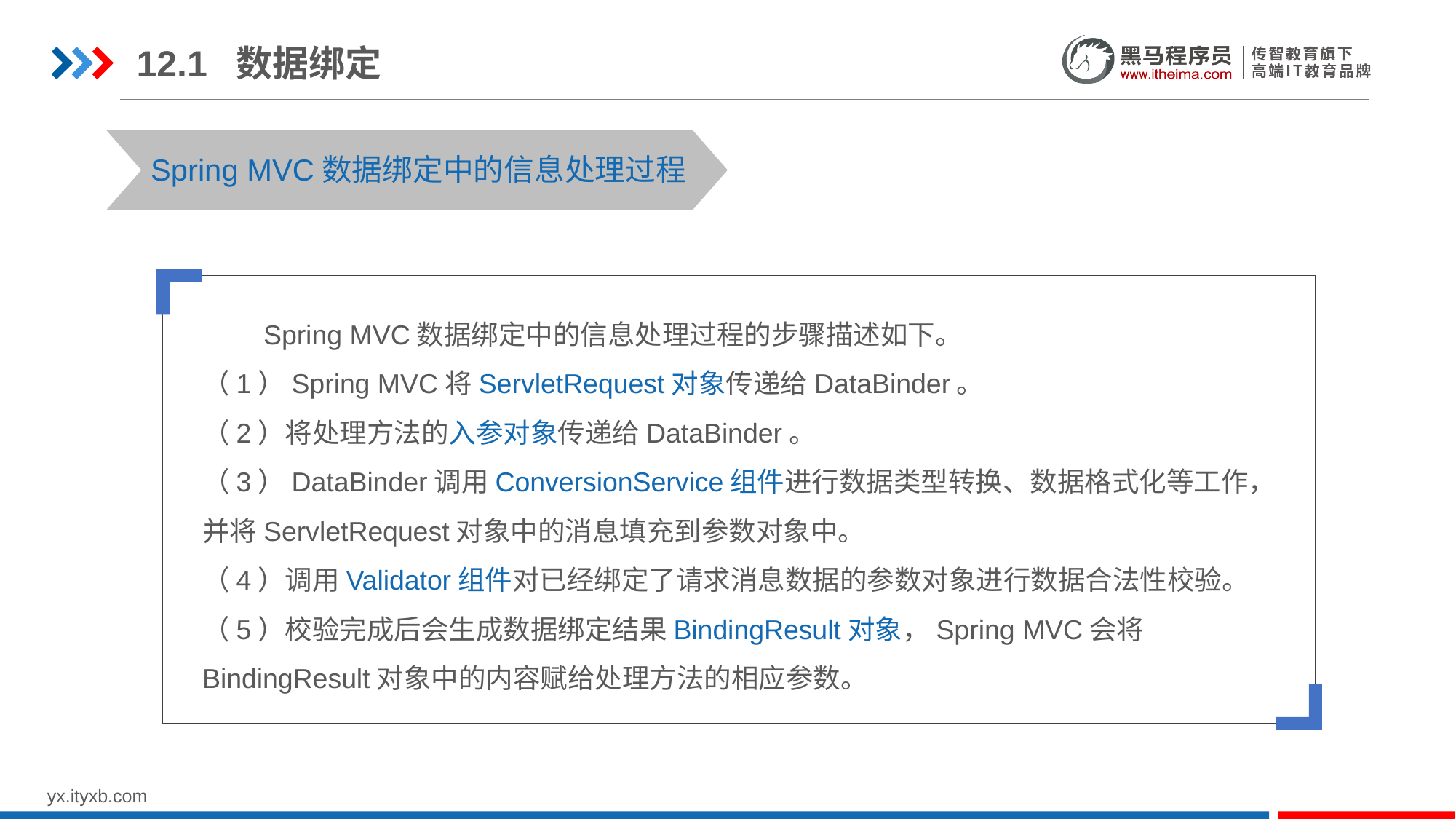

12.1  数据绑定

Spring MVC数据绑定中的信息处理过程

        Spring MVC数据绑定中的信息处理过程的步骤描述如下。
（1）Spring MVC将ServletRequest对象传递给DataBinder。
（2）将处理方法的入参对象传递给DataBinder。
（3）DataBinder调用ConversionService组件进行数据类型转换、数据格式化等工作，并将ServletRequest对象中的消息填充到参数对象中。
（4）调用Validator组件对已经绑定了请求消息数据的参数对象进行数据合法性校验。
（5）校验完成后会生成数据绑定结果BindingResult对象，Spring MVC会将BindingResult对象中的内容赋给处理方法的相应参数。